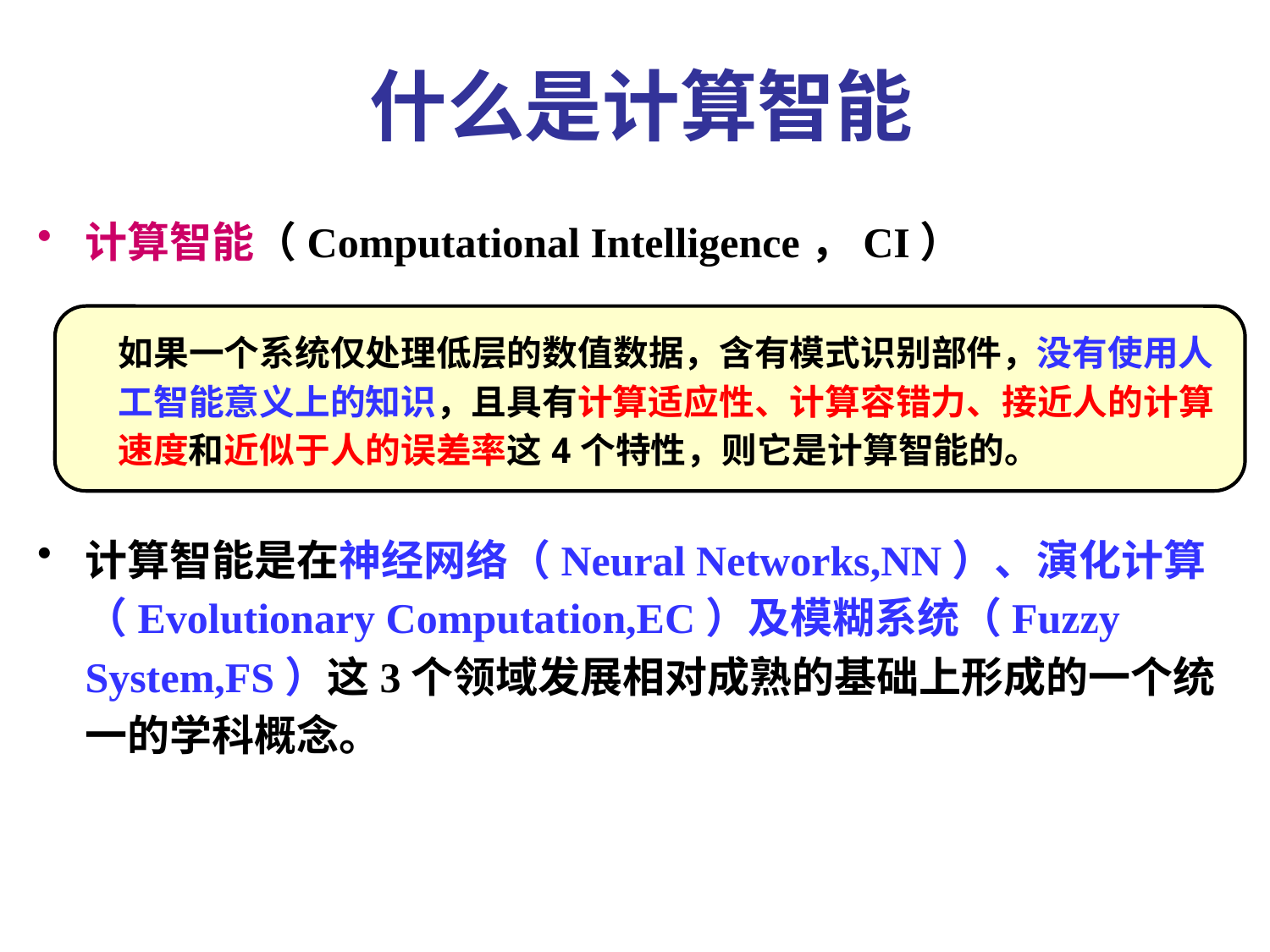

# 什么是计算智能
计算智能（Computational Intelligence，CI）

计算智能是在神经网络（Neural Networks,NN）、演化计算（Evolutionary Computation,EC）及模糊系统（Fuzzy System,FS）这3个领域发展相对成熟的基础上形成的一个统一的学科概念。

如果一个系统仅处理低层的数值数据，含有模式识别部件，没有使用人工智能意义上的知识，且具有计算适应性、计算容错力、接近人的计算速度和近似于人的误差率这4个特性，则它是计算智能的。